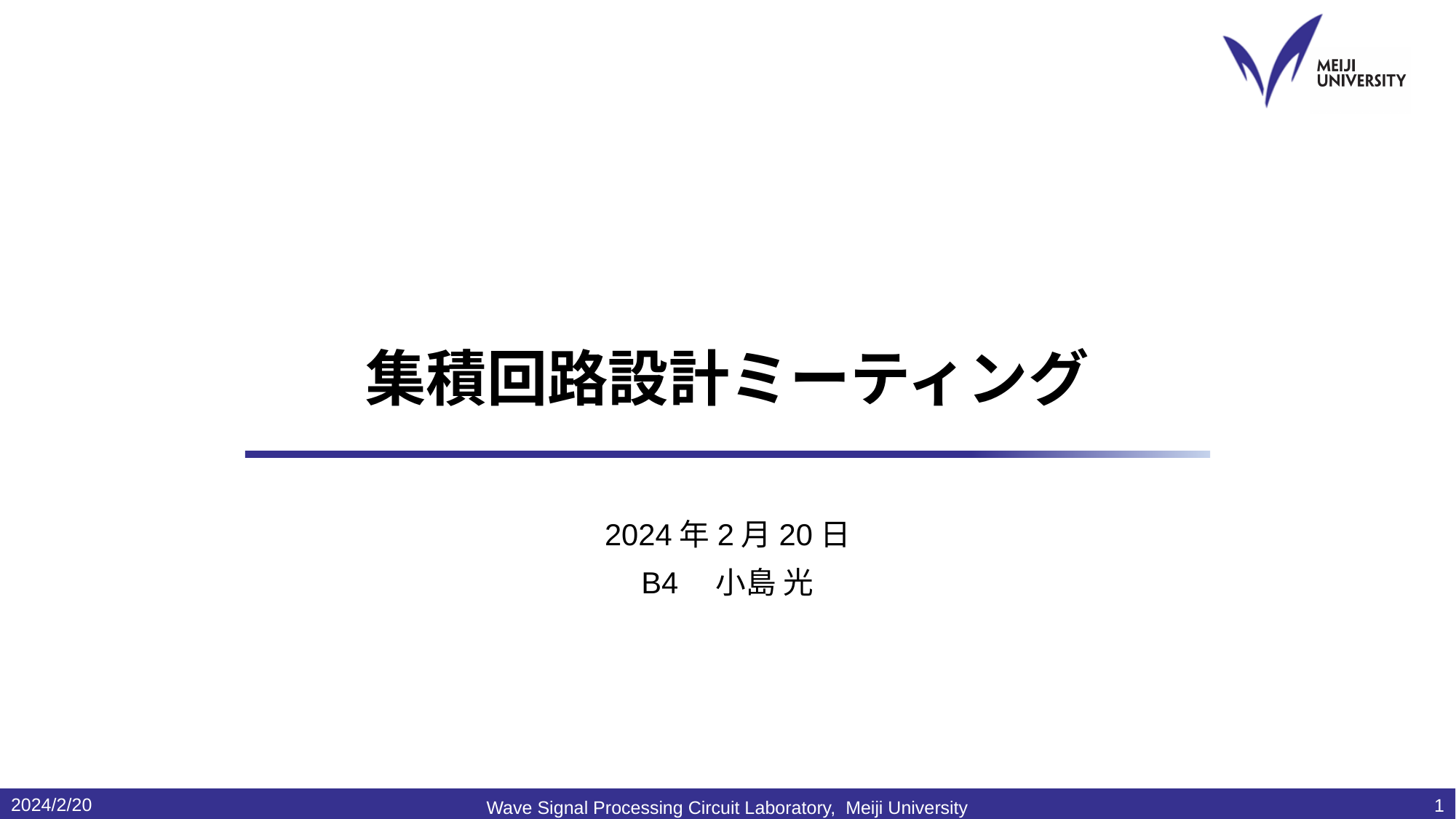

# 集積回路設計ミーティング
2024年2月20日
B4　小島 光
2024/2/20
1
Wave Signal Processing Circuit Laboratory,  Meiji University